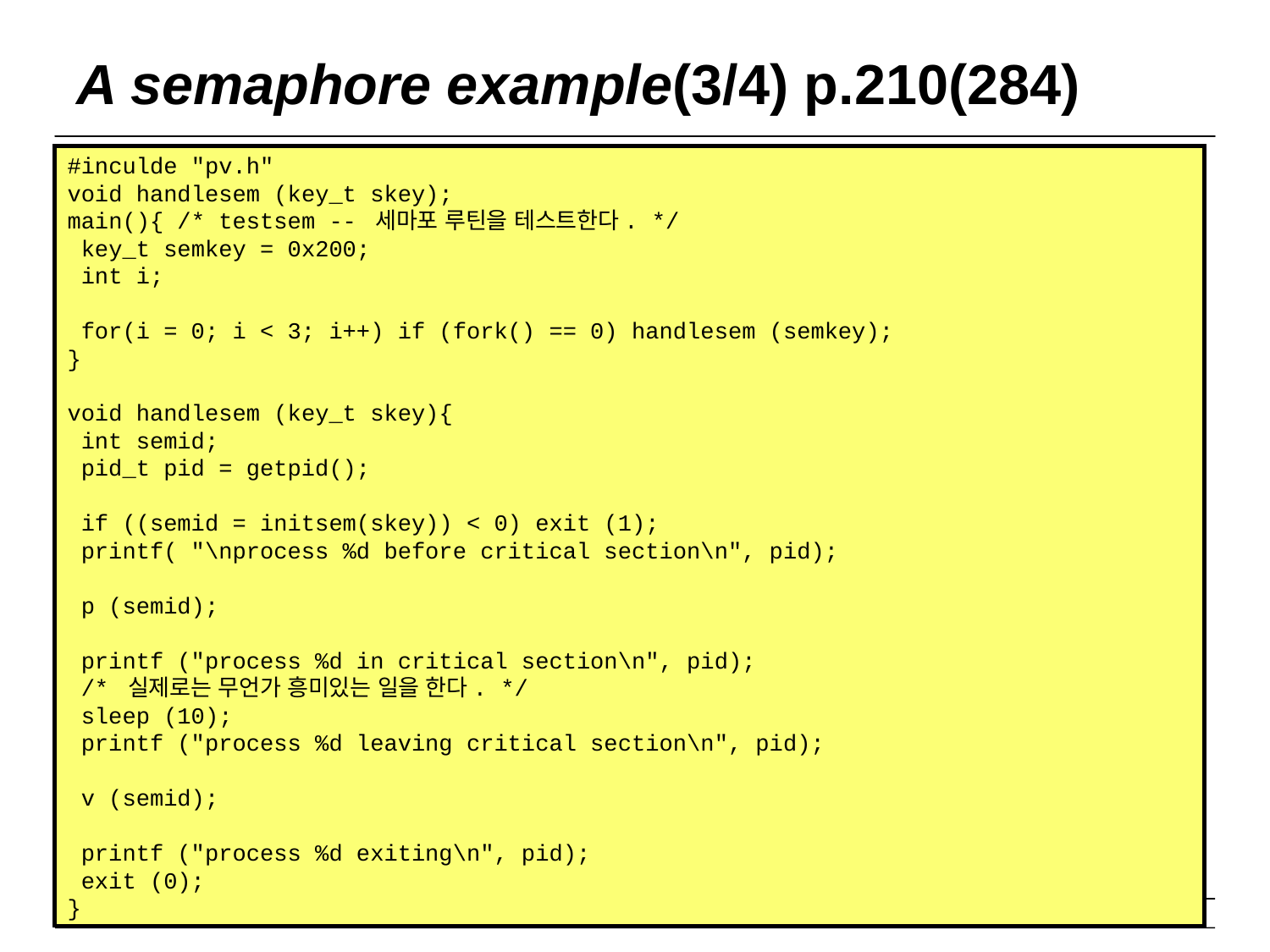

# A semaphore example(3/4) p.210(284)
#inculde "pv.h"
void handlesem (key_t skey);
main(){ /* testsem -- 세마포 루틴을 테스트한다. */
 key_t semkey = 0x200;
 int i;

 for(i = 0; i < 3; i++) if (fork() == 0) handlesem (semkey);
}

void handlesem (key_t skey){
 int semid;
 pid_t pid = getpid();

 if ((semid = initsem(skey)) < 0) exit (1);
 printf( "\nprocess %d before critical section\n", pid);
 p (semid);
 printf ("process %d in critical section\n", pid);
 /* 실제로는 무언가 흥미있는 일을 한다. */
 sleep (10);
 printf ("process %d leaving critical section\n", pid);

 v (semid);

 printf ("process %d exiting\n", pid);
 exit (0);
}

30